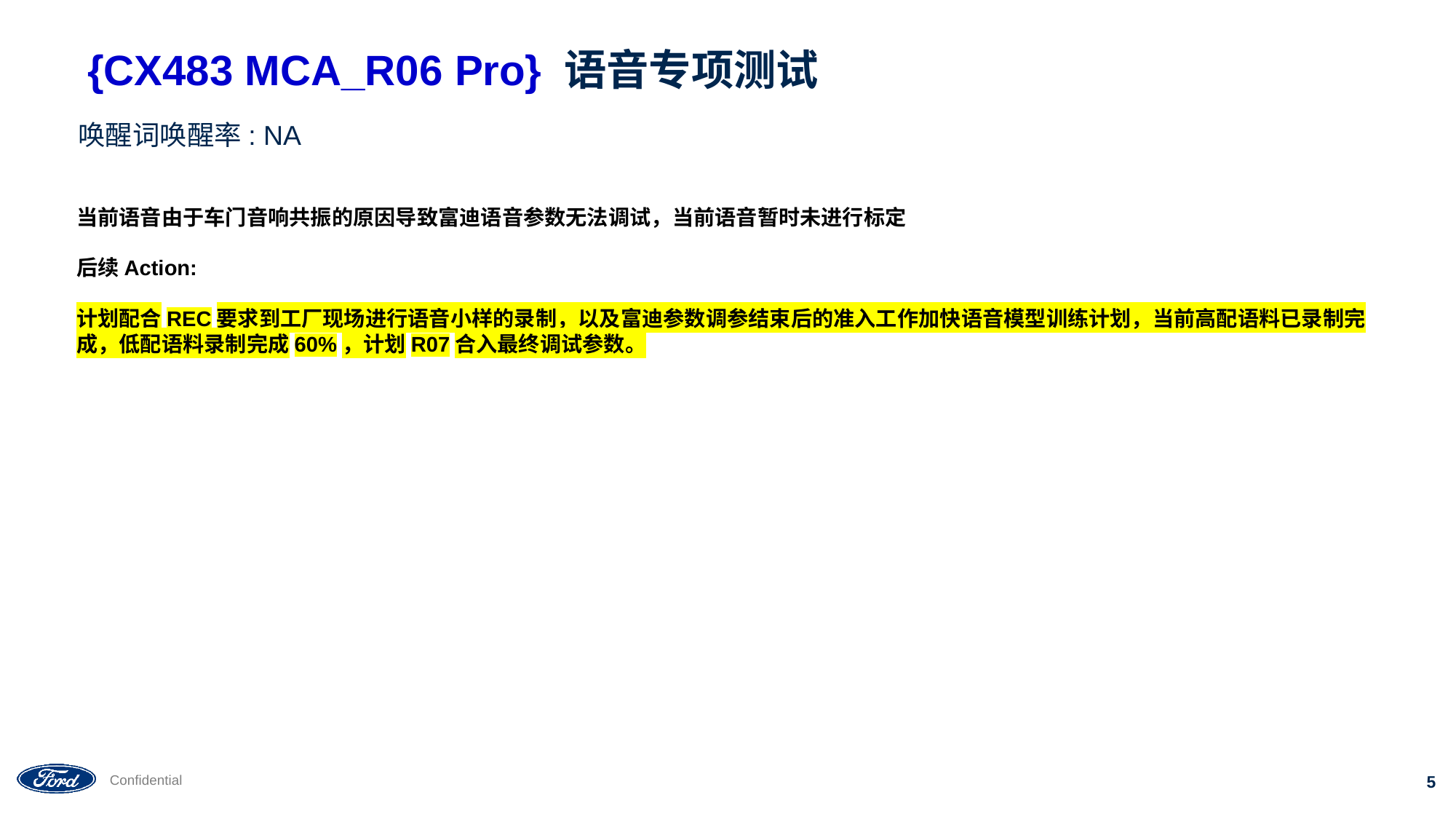

# {CX483 MCA_R06 Pro} 语音专项测试
唤醒词唤醒率: NA
当前语音由于车门音响共振的原因导致富迪语音参数无法调试，当前语音暂时未进行标定

后续Action:

计划配合REC要求到工厂现场进行语音小样的录制，以及富迪参数调参结束后的准入工作加快语音模型训练计划，当前高配语料已录制完成，低配语料录制完成60%，计划R07合入最终调试参数。